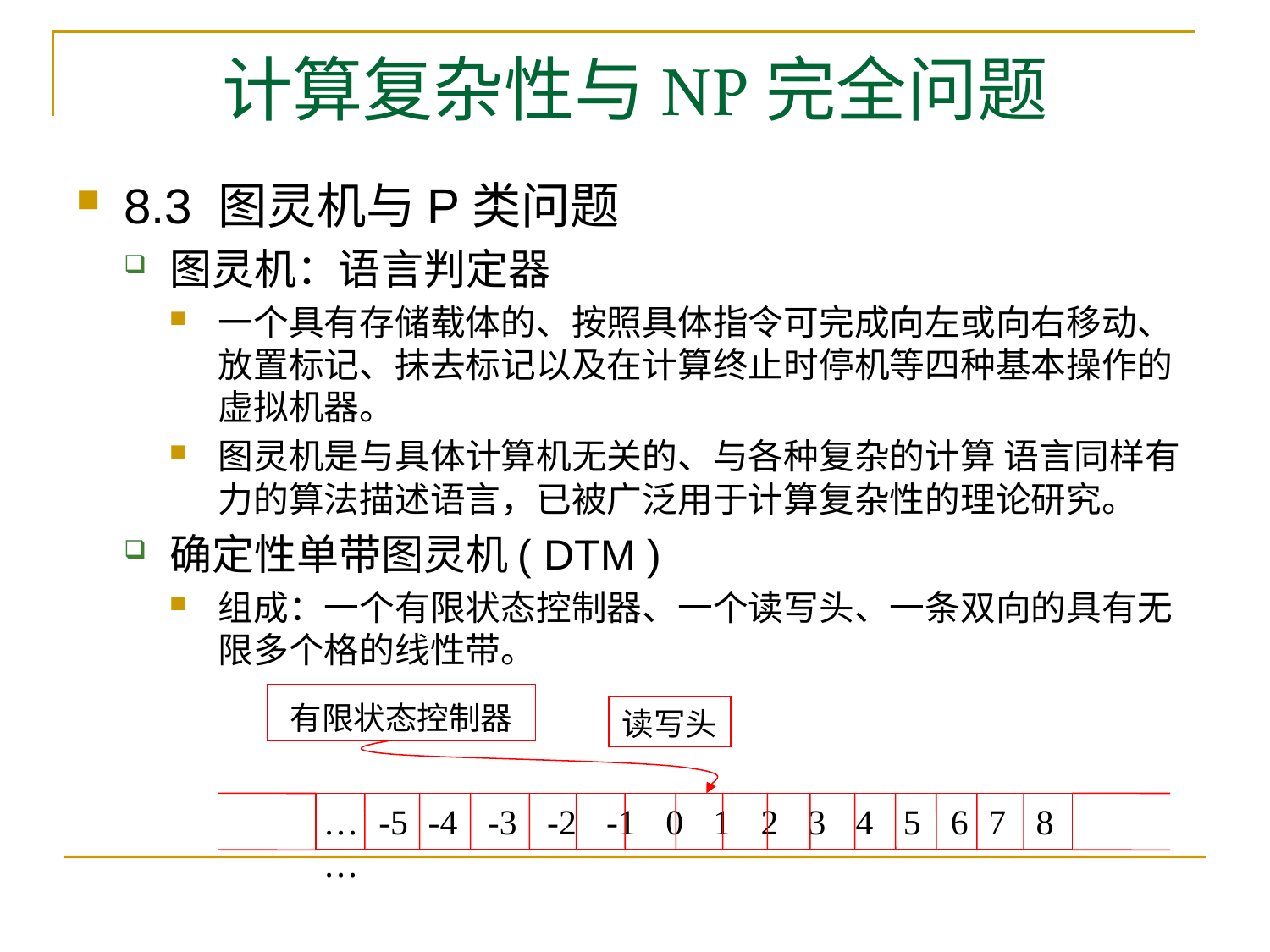

# 计算复杂性与NP完全问题
8.3 图灵机与P类问题
图灵机：语言判定器
一个具有存储载体的、按照具体指令可完成向左或向右移动、放置标记、抹去标记以及在计算终止时停机等四种基本操作的虚拟机器。
图灵机是与具体计算机无关的、与各种复杂的计算 语言同样有力的算法描述语言，已被广泛用于计算复杂性的理论研究。
确定性单带图灵机( DTM )
组成：一个有限状态控制器、一个读写头、一条双向的具有无限多个格的线性带。

有限状态控制器

…  -5  -4   -3   -2   -1   0   1   2   3   4   5   6  7   8  …

读写头